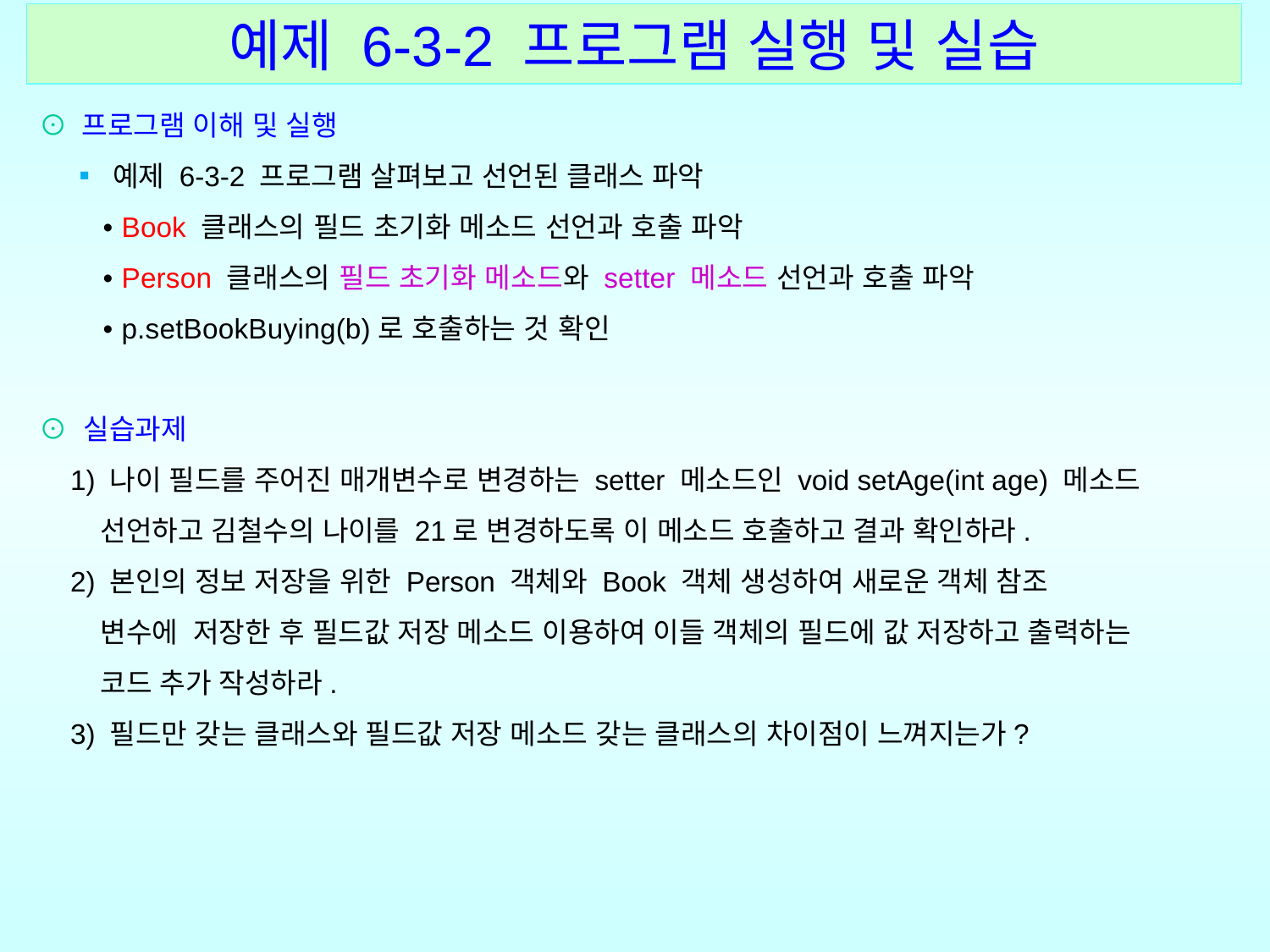

예제 6-3-2 프로그램 실행 및 실습
⊙ 프로그램 이해 및 실행
    ▪ 예제 6-3-2 프로그램 살펴보고 선언된 클래스 파악
        • Book 클래스의 필드 초기화 메소드 선언과 호출 파악
        • Person 클래스의 필드 초기화 메소드와 setter 메소드 선언과 호출 파악
        • p.setBookBuying(b)로 호출하는 것 확인

⊙ 실습과제
    1) 나이 필드를 주어진 매개변수로 변경하는 setter 메소드인 void setAge(int age) 메소드
       선언하고 김철수의 나이를 21로 변경하도록 이 메소드 호출하고 결과 확인하라.
    2) 본인의 정보 저장을 위한 Person 객체와 Book 객체 생성하여 새로운 객체 참조
       변수에  저장한 후 필드값 저장 메소드 이용하여 이들 객체의 필드에 값 저장하고 출력하는
       코드 추가 작성하라.
    3) 필드만 갖는 클래스와 필드값 저장 메소드 갖는 클래스의 차이점이 느껴지는가?